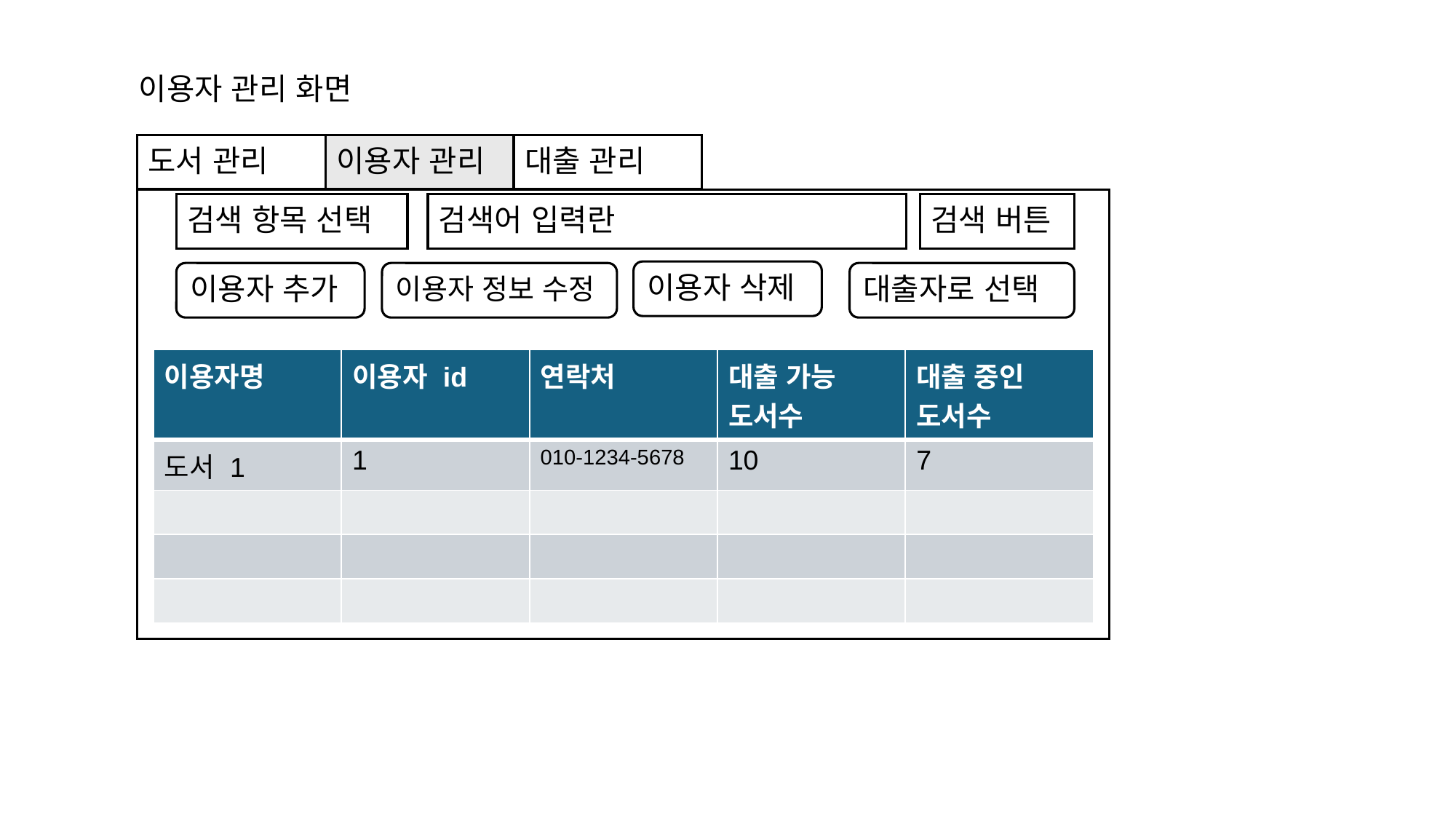

# 이용자 관리 화면
도서 관리
이용자 관리
대출 관리

검색 항목 선택
검색어 입력란
검색 버튼
이용자 삭제
이용자 추가
이용자 정보 수정
대출자로 선택
| 이용자명 | 이용자 id | 연락처 | 대출 가능 도서수 | 대출 중인 도서수 |
| --- | --- | --- | --- | --- |
| 도서 1 | 1 | 010-1234-5678 | 10 | 7 |
|  |  |  |  |  |
|  |  |  |  |  |
|  |  |  |  |  |